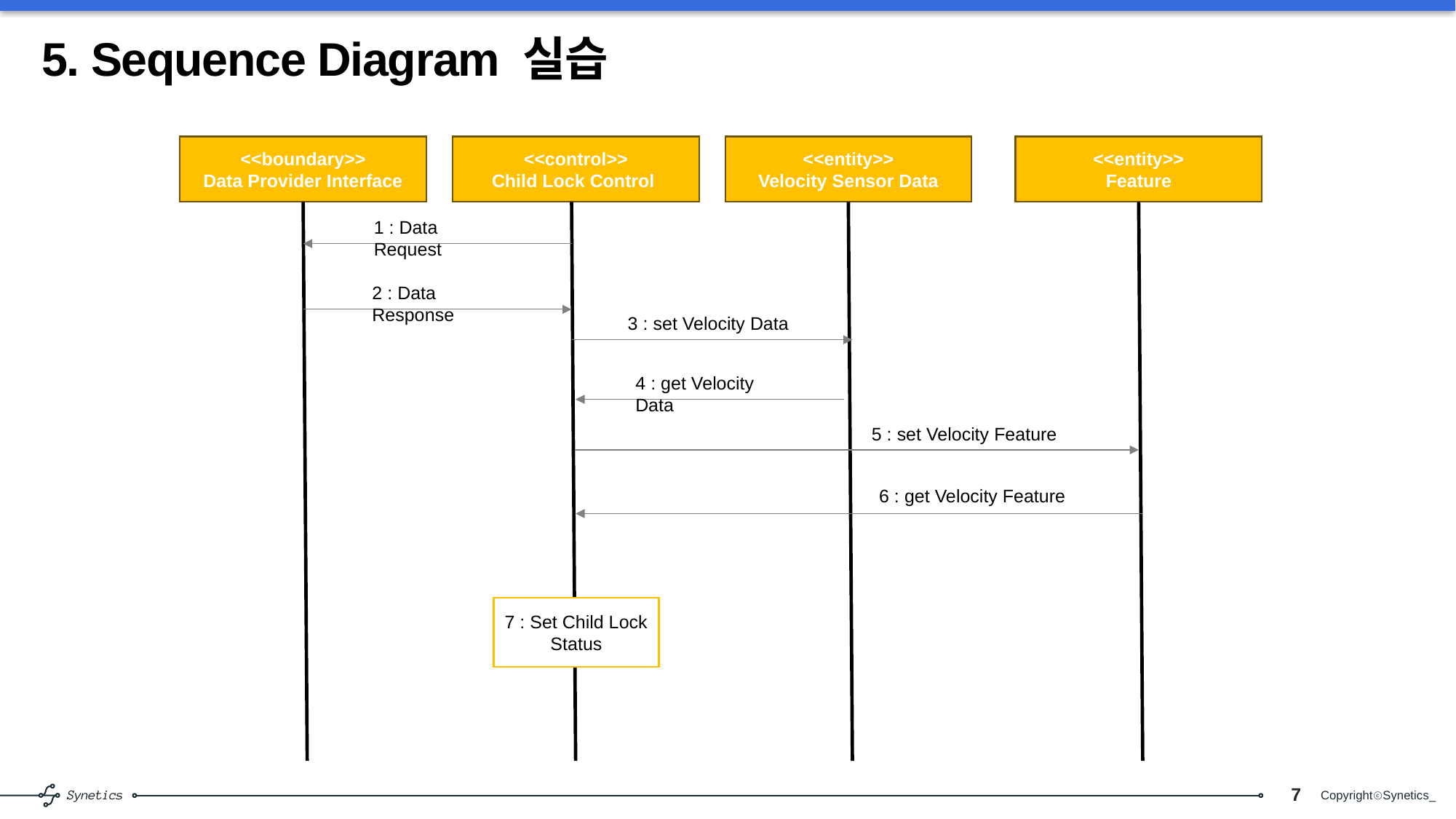

# 5. Sequence Diagram 실습
<<control>>
Child Lock Control
<<entity>>
Feature
<<entity>>
Velocity Sensor Data
<<boundary>>
Data Provider Interface
1 : Data Request
2 : Data Response
3 : set Velocity Data
4 : get Velocity Data
5 : set Velocity Feature
6 : get Velocity Feature
7 : Set Child Lock Status